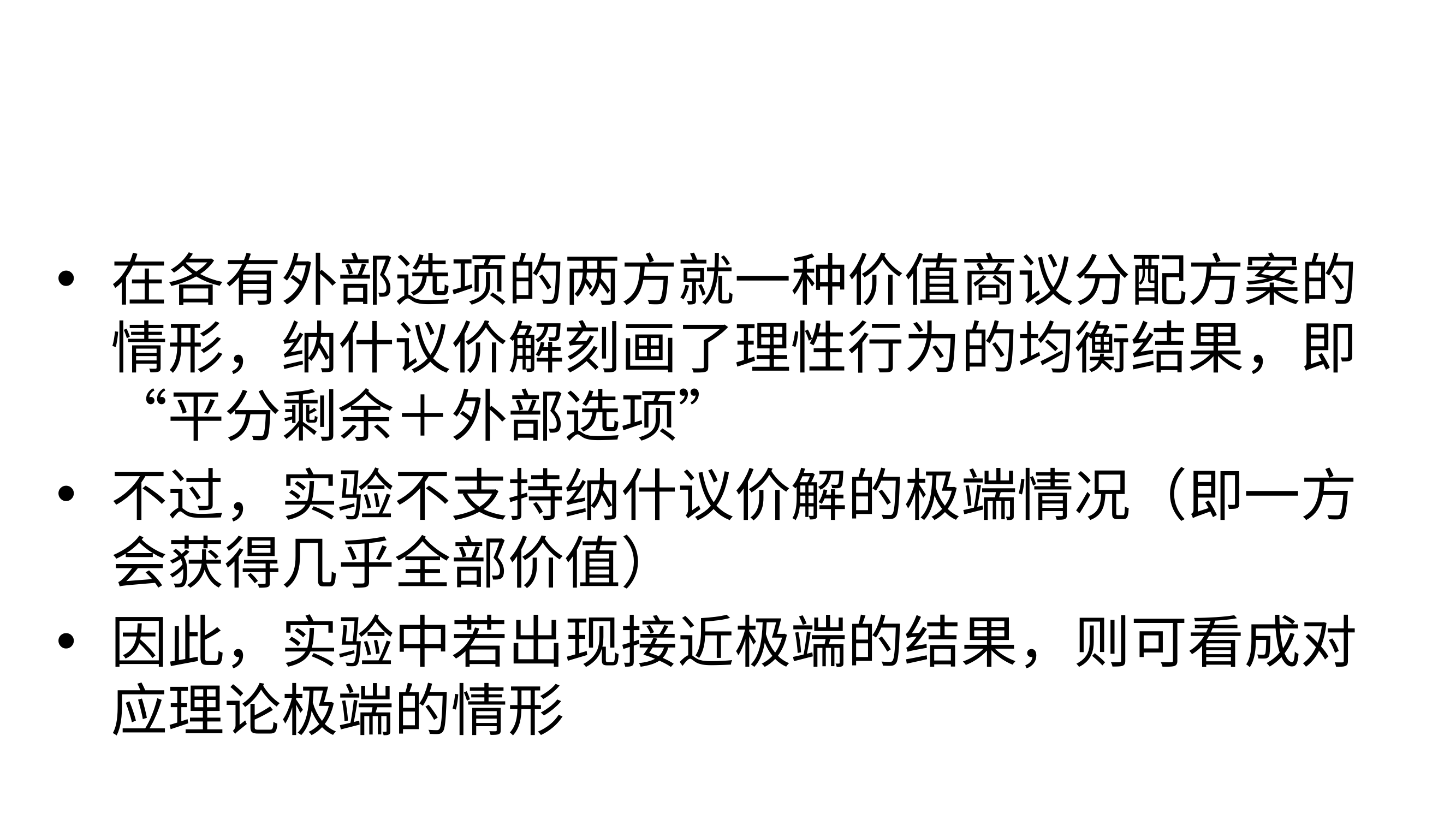

#
在各有外部选项的两方就一种价值商议分配方案的情形，纳什议价解刻画了理性行为的均衡结果，即“平分剩余＋外部选项”
不过，实验不支持纳什议价解的极端情况（即一方会获得几乎全部价值）
因此，实验中若出现接近极端的结果，则可看成对应理论极端的情形